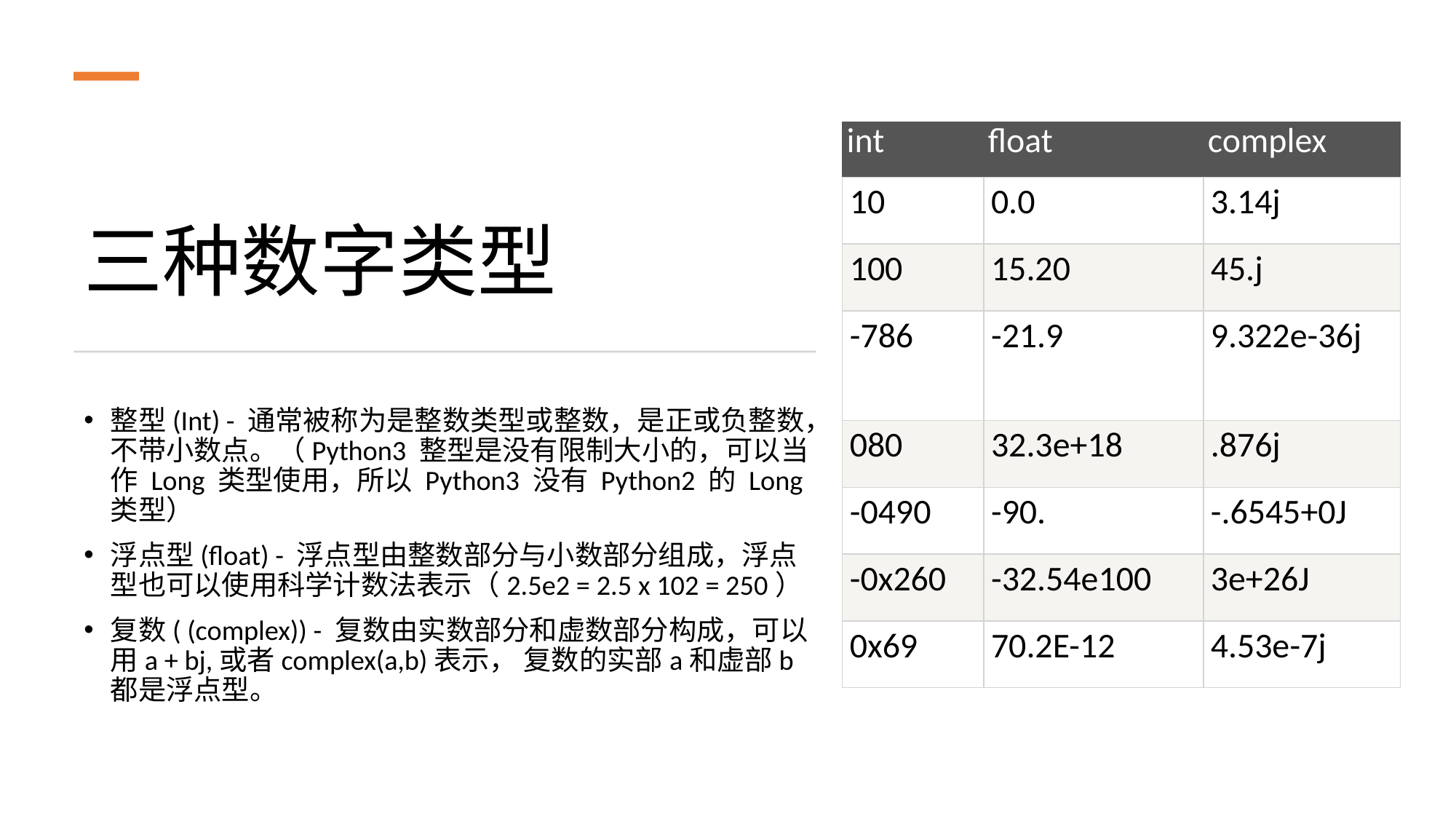

| int | float | complex |
| --- | --- | --- |
| 10 | 0.0 | 3.14j |
| 100 | 15.20 | 45.j |
| -786 | -21.9 | 9.322e-36j |
| 080 | 32.3e+18 | .876j |
| -0490 | -90. | -.6545+0J |
| -0x260 | -32.54e100 | 3e+26J |
| 0x69 | 70.2E-12 | 4.53e-7j |
# 三种数字类型

整型(Int) - 通常被称为是整数类型或整数，是正或负整数，不带小数点。（Python3 整型是没有限制大小的，可以当作 Long 类型使用，所以 Python3 没有 Python2 的 Long 类型）
浮点型(float) - 浮点型由整数部分与小数部分组成，浮点型也可以使用科学计数法表示（2.5e2 = 2.5 x 102 = 250）
复数( (complex)) - 复数由实数部分和虚数部分构成，可以用a + bj,或者complex(a,b)表示， 复数的实部a和虚部b都是浮点型。